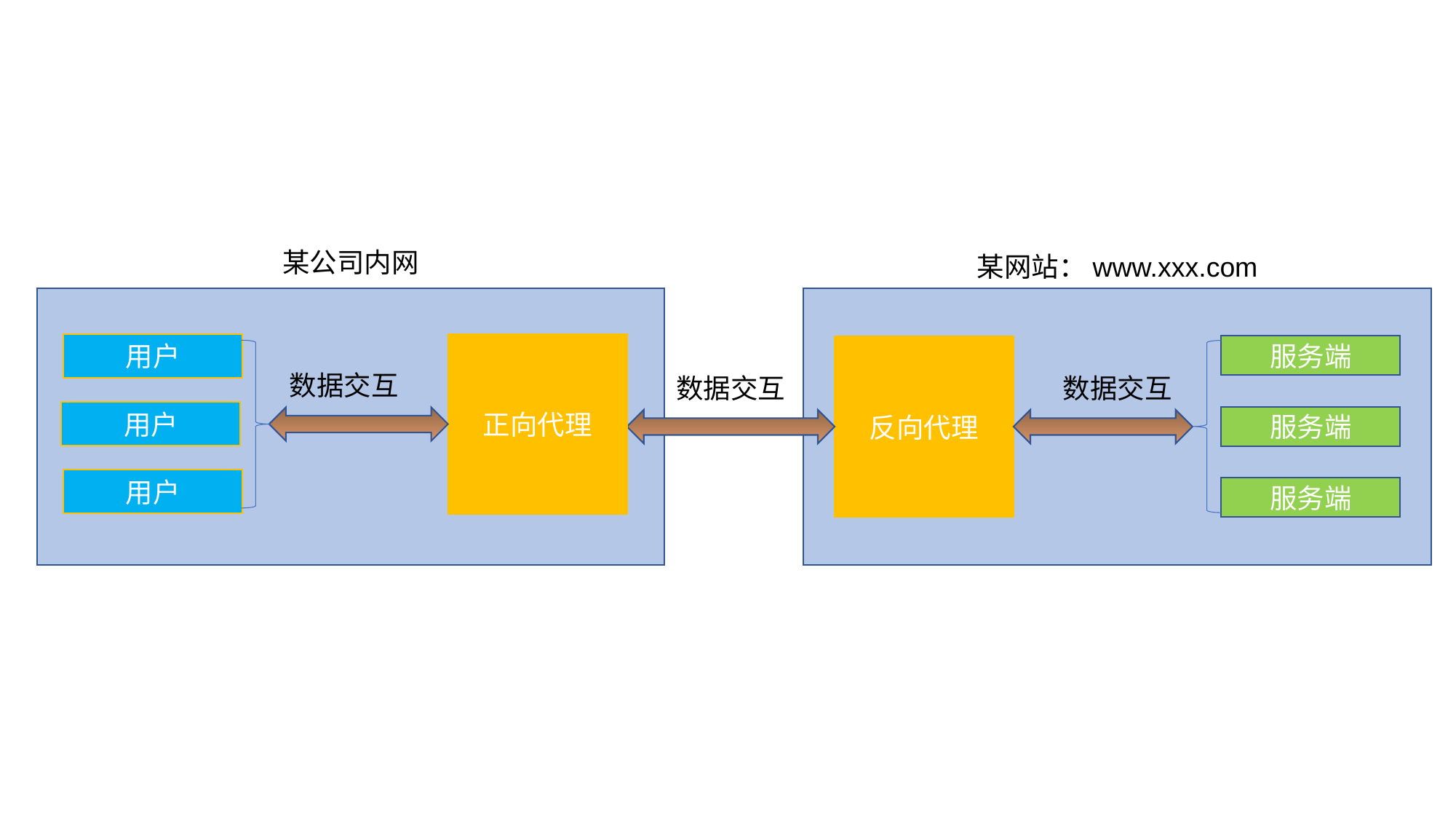

某公司内网
某网站：www.xxx.com

用户
正向代理
服务端
反向代理

数据交互
数据交互
数据交互
用户
服务端

用户
服务端